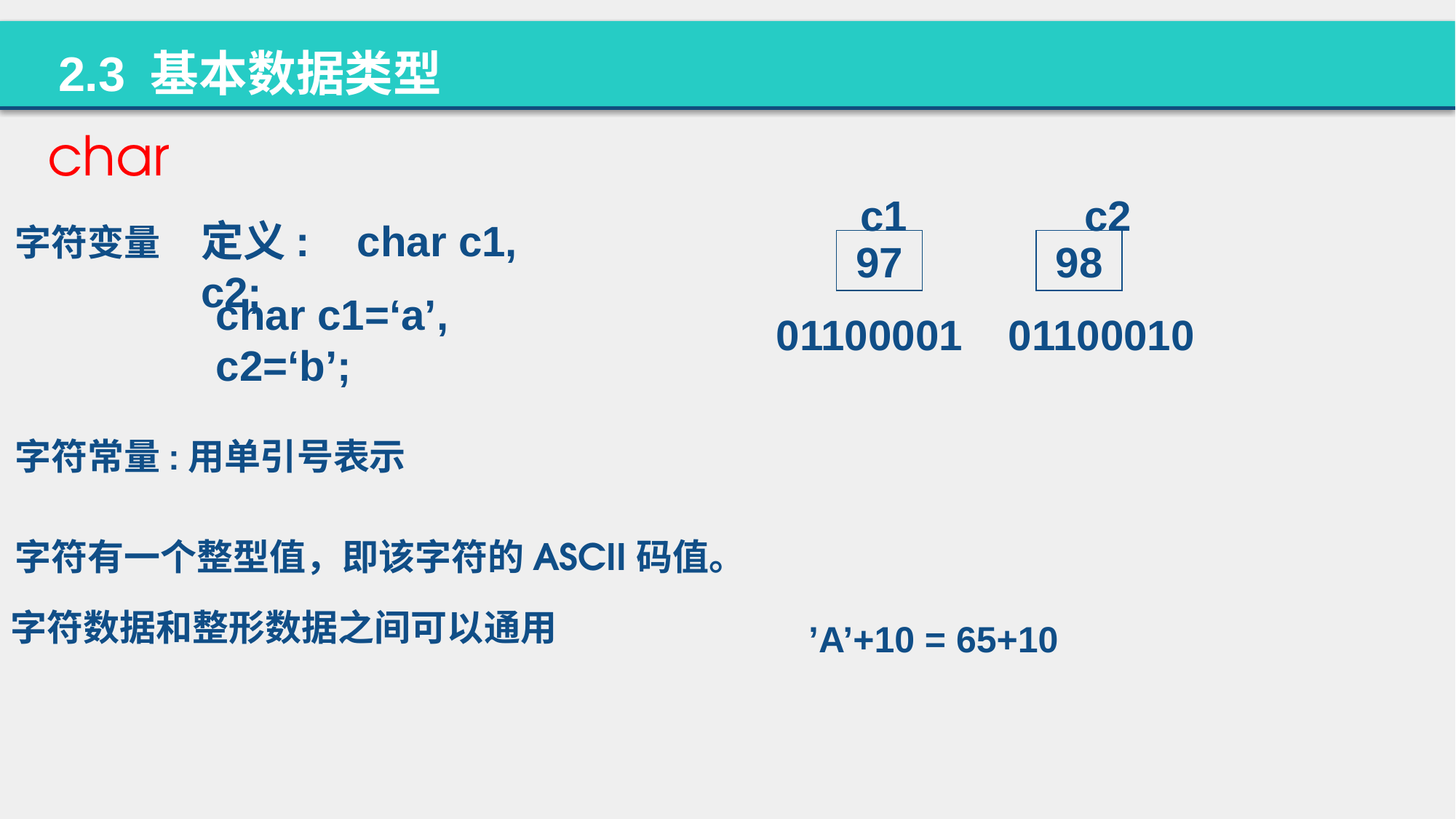

2.3 基本数据类型
char
c1               c2
定义:    char c1, c2;
字符变量
97
98
char c1=‘a’, c2=‘b’;
01100001
01100010
字符常量:用单引号表示
字符有一个整型值，即该字符的ASCII码值。
字符数据和整形数据之间可以通用
’A’+10 = 65+10